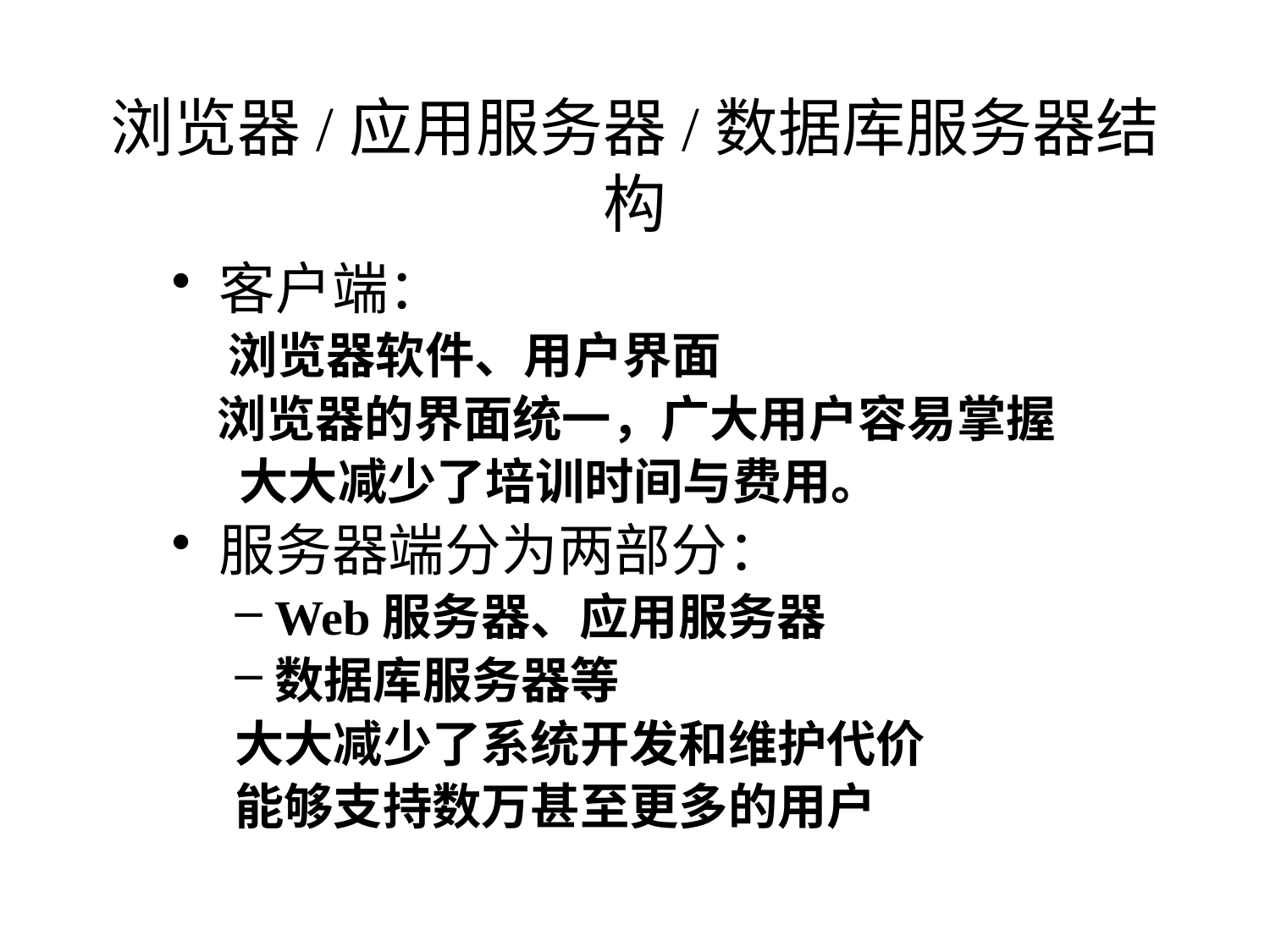

# 浏览器/应用服务器/数据库服务器结构
客户端：
    浏览器软件、用户界面
   浏览器的界面统一，广大用户容易掌握
     大大减少了培训时间与费用。
服务器端分为两部分：
Web服务器、应用服务器
数据库服务器等
大大减少了系统开发和维护代价
能够支持数万甚至更多的用户